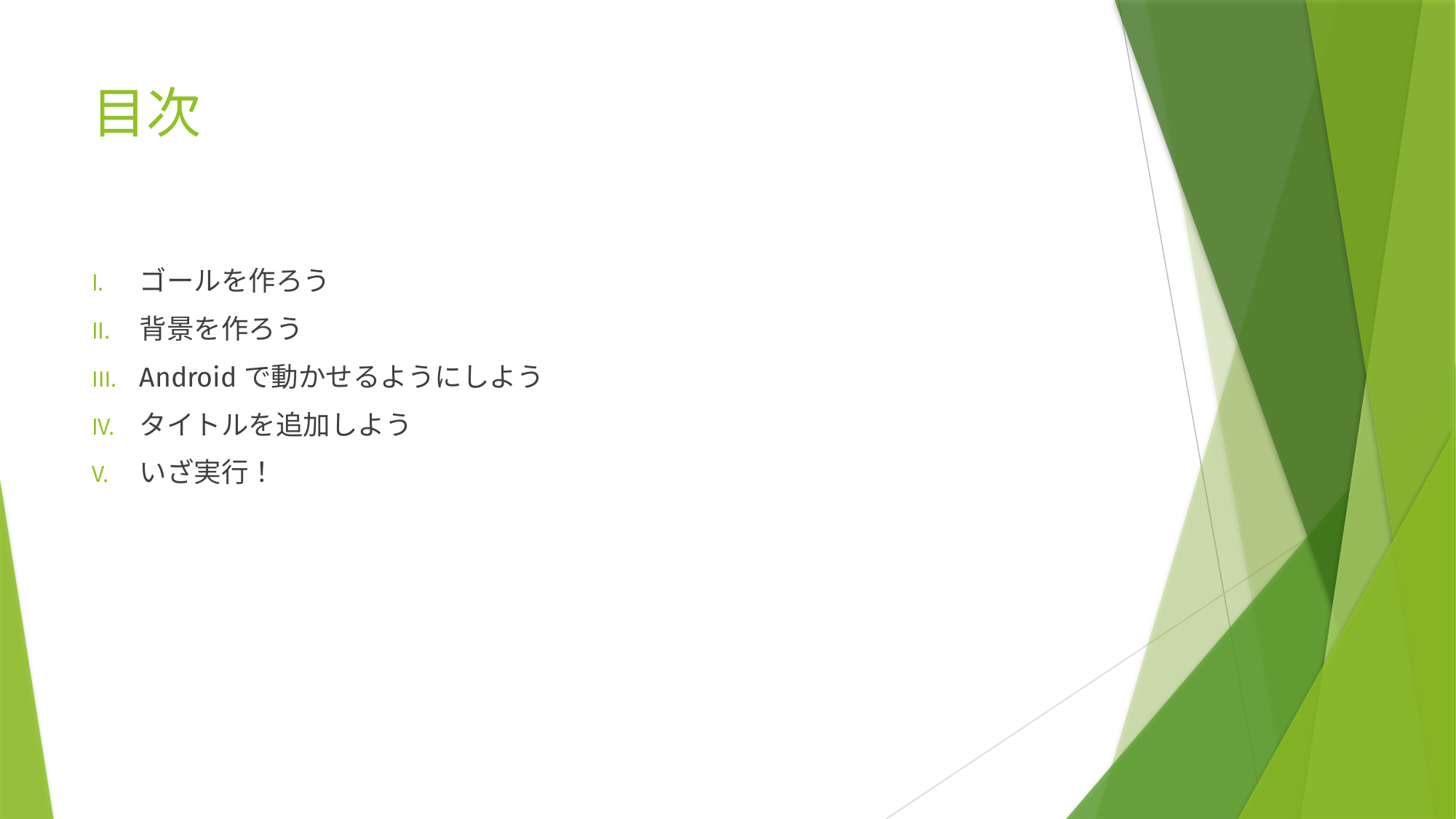

# 目次
ゴールを作ろう
背景を作ろう
Androidで動かせるようにしよう
タイトルを追加しよう
いざ実行！